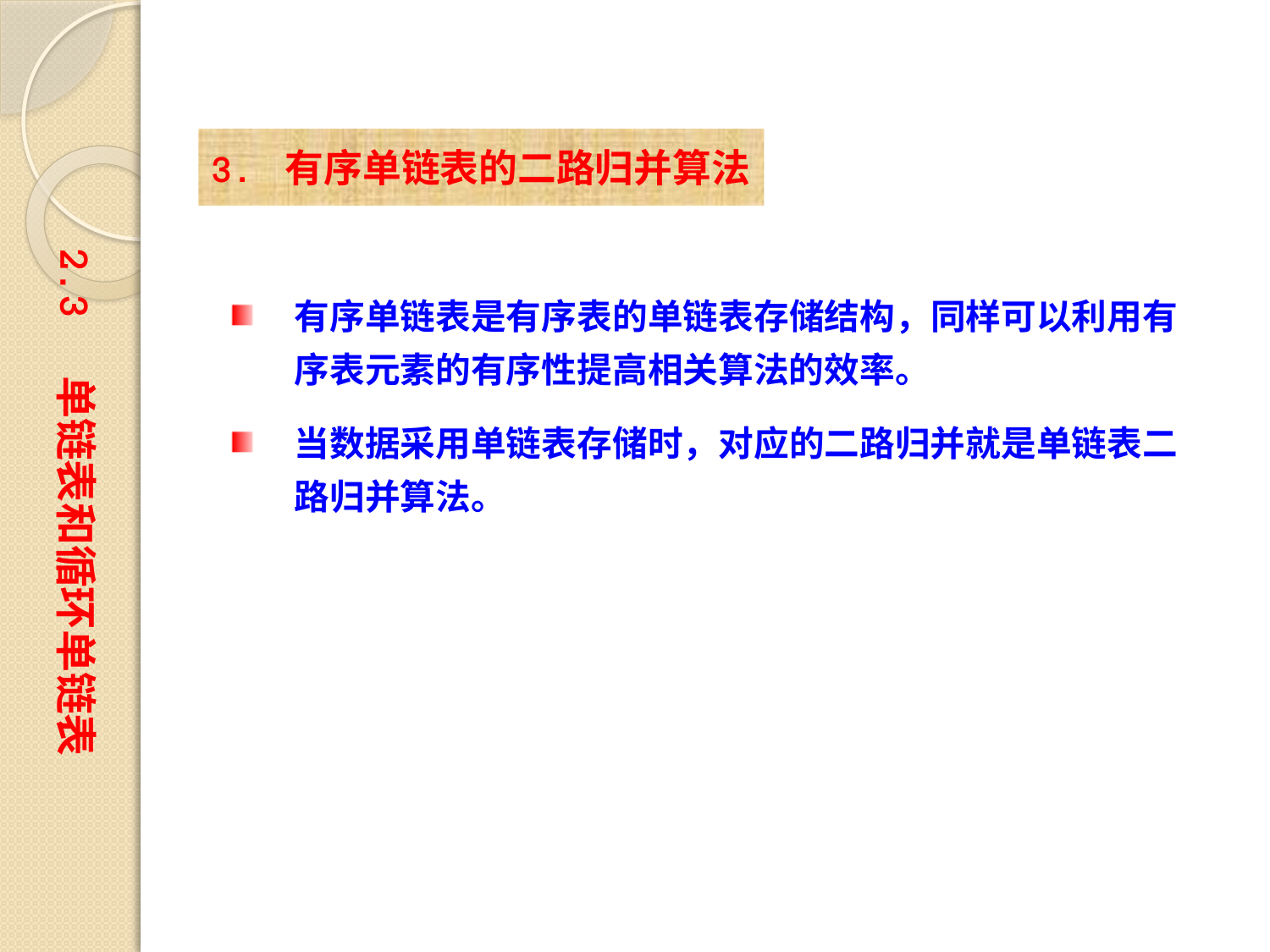

3. 有序单链表的二路归并算法
2.3  单链表和循环单链表
有序单链表是有序表的单链表存储结构，同样可以利用有序表元素的有序性提高相关算法的效率。
当数据采用单链表存储时，对应的二路归并就是单链表二路归并算法。